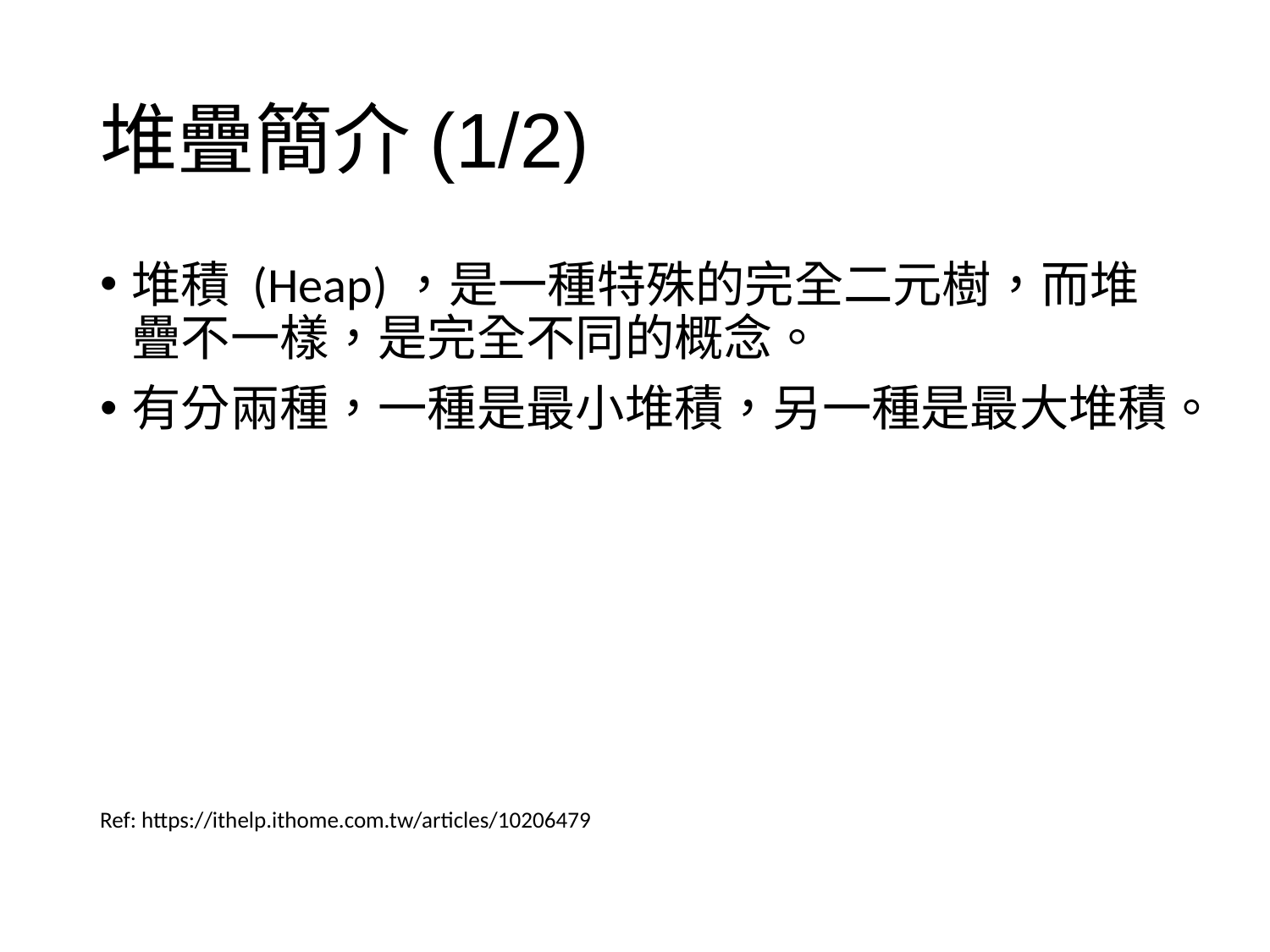

# 堆疊簡介(1/2)
堆積 (Heap)，是一種特殊的完全二元樹，而堆疊不一樣，是完全不同的概念。
有分兩種，一種是最小堆積，另一種是最大堆積。

Ref: https://ithelp.ithome.com.tw/articles/10206479